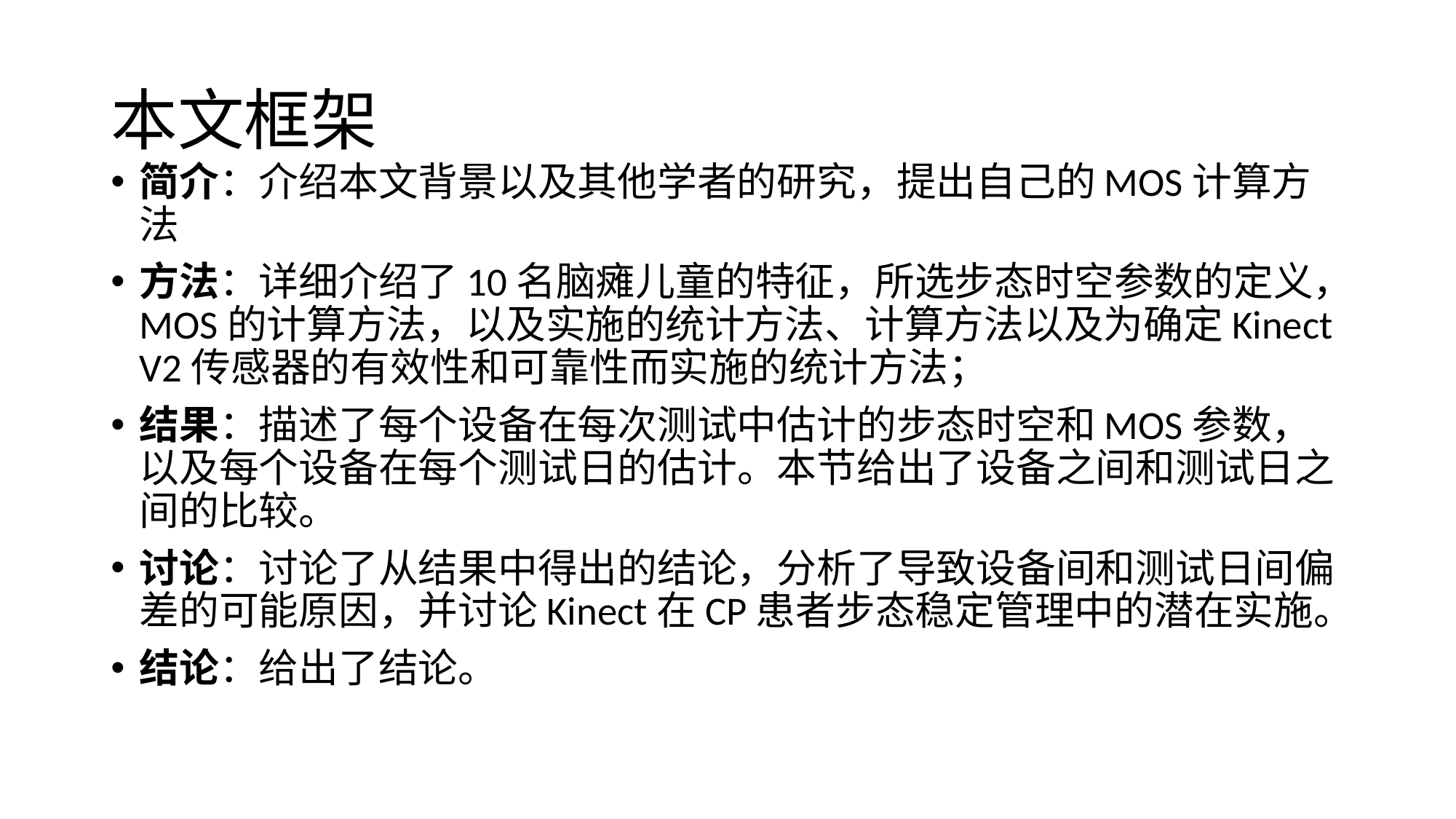

# 本文框架
简介：介绍本文背景以及其他学者的研究，提出自己的MOS计算方法
方法：详细介绍了10名脑瘫儿童的特征，所选步态时空参数的定义，MOS的计算方法，以及实施的统计方法、计算方法以及为确定Kinect V2传感器的有效性和可靠性而实施的统计方法；
结果：描述了每个设备在每次测试中估计的步态时空和MOS参数，以及每个设备在每个测试日的估计。本节给出了设备之间和测试日之间的比较。
讨论：讨论了从结果中得出的结论，分析了导致设备间和测试日间偏差的可能原因，并讨论Kinect在CP患者步态稳定管理中的潜在实施。
结论：给出了结论。